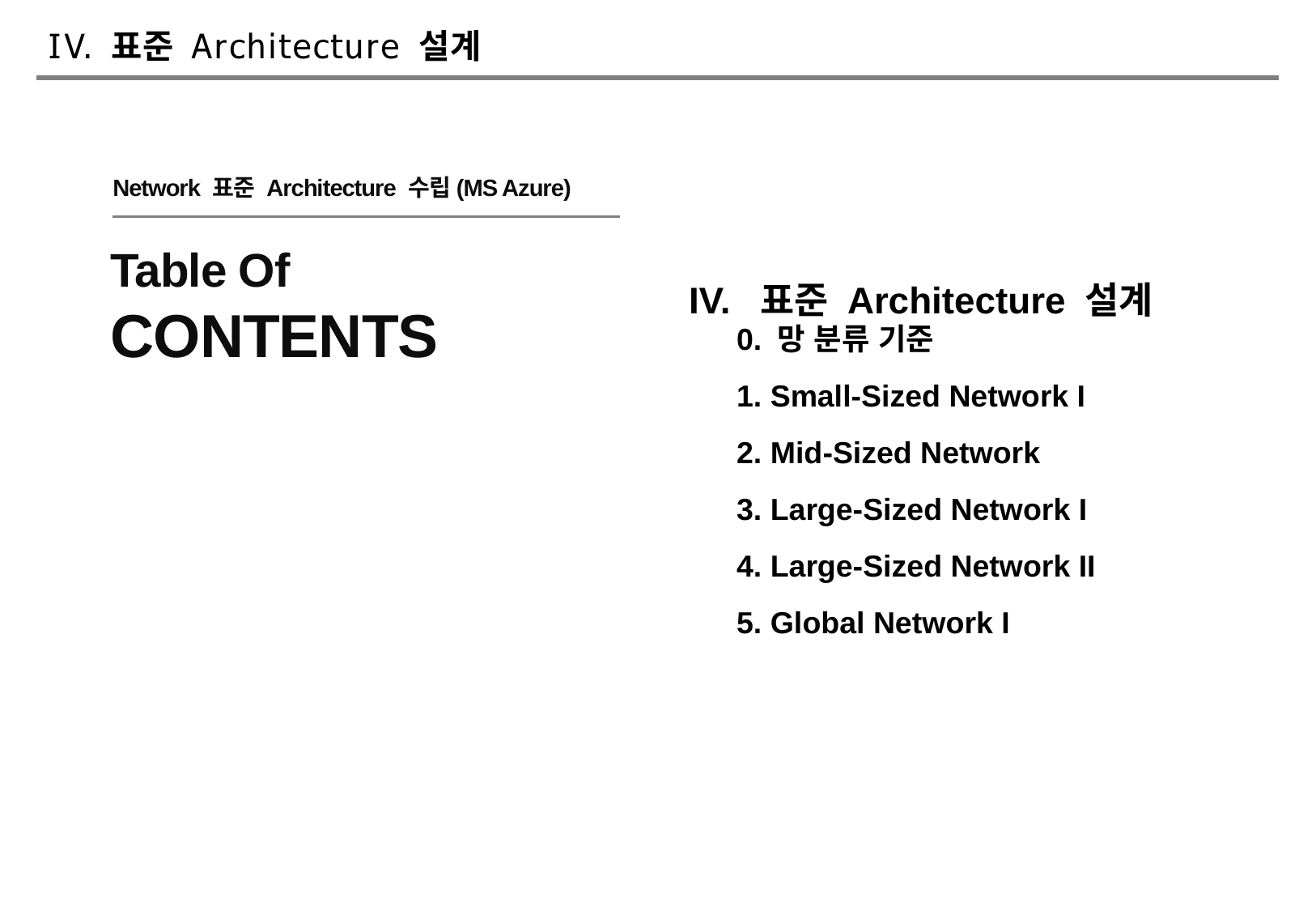

# IV. 표준 Architecture 설계

Network 표준 Architecture 수립(MS Azure)
IV.  표준 Architecture 설계
Table Of
CONTENTS
0. 망 분류 기준
1. Small-Sized Network I
2. Mid-Sized Network
3. Large-Sized Network I
4. Large-Sized Network II
5. Global Network I